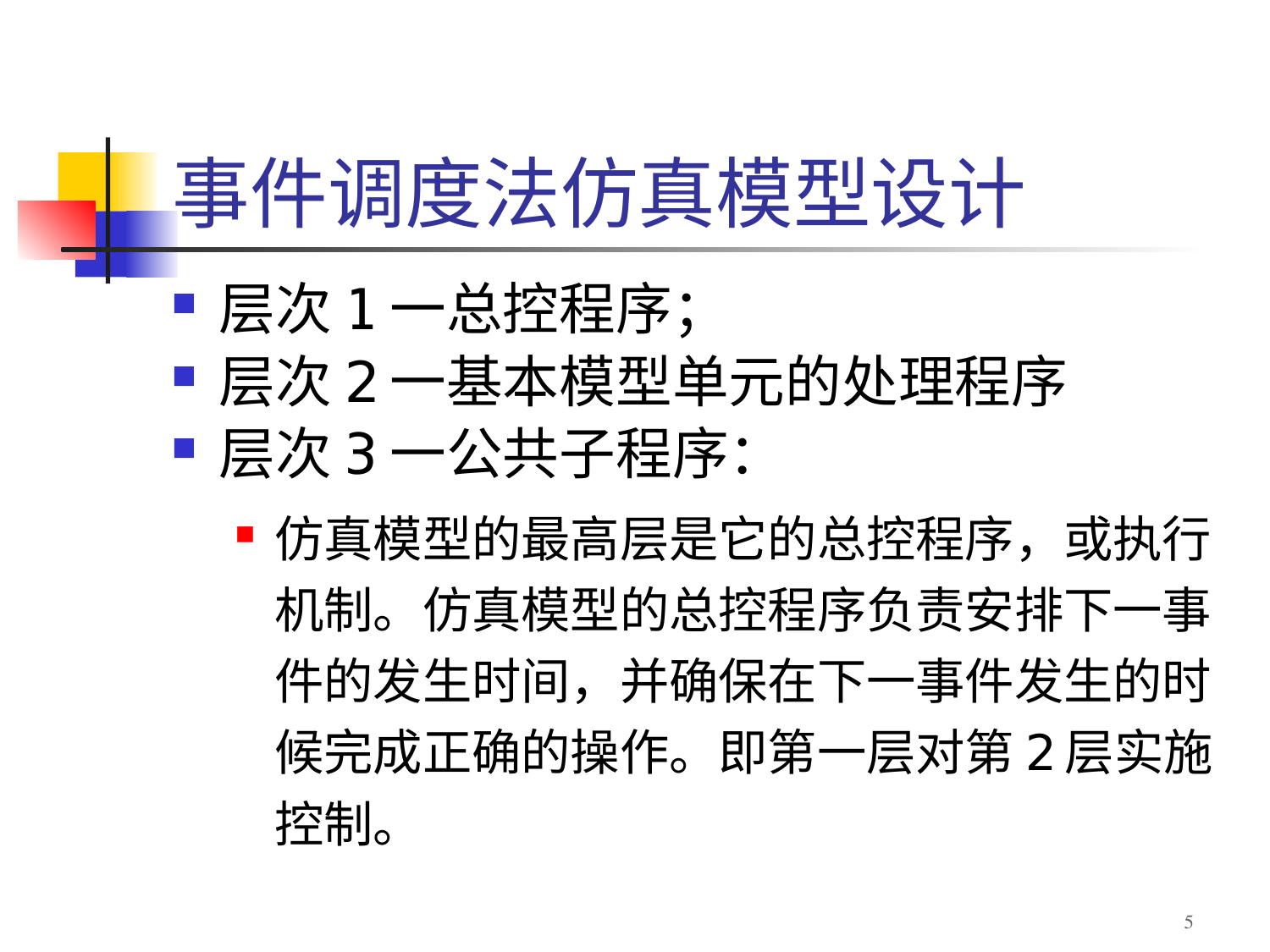

# 事件调度法仿真模型设计
层次1一总控程序；
层次2一基本模型单元的处理程序
层次3一公共子程序：
仿真模型的最高层是它的总控程序，或执行机制。仿真模型的总控程序负责安排下一事件的发生时间，并确保在下一事件发生的时候完成正确的操作。即第一层对第2层实施控制。
5